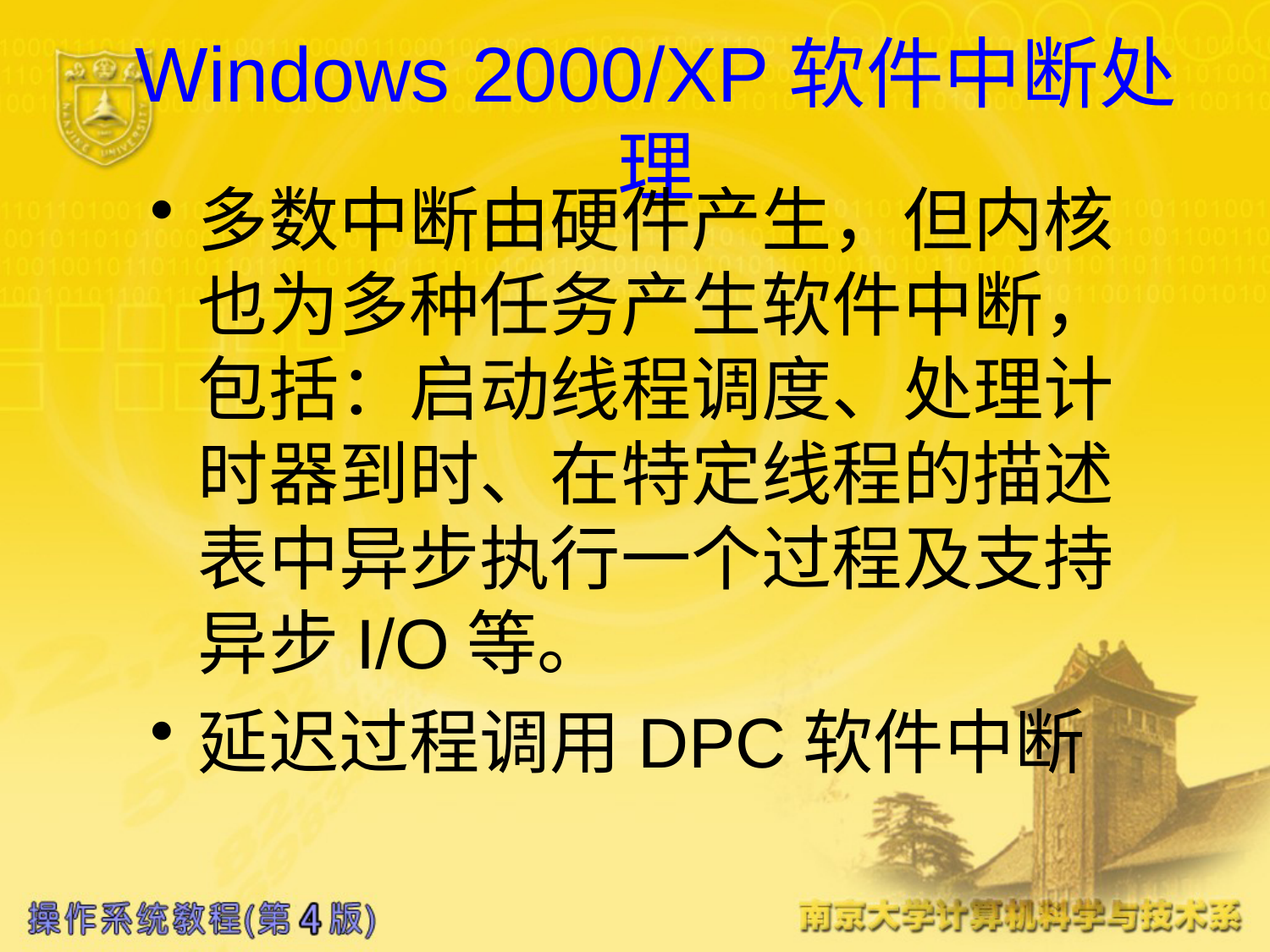

# Windows 2000/XP软件中断处理
多数中断由硬件产生，但内核也为多种任务产生软件中断，包括：启动线程调度、处理计时器到时、在特定线程的描述表中异步执行一个过程及支持异步I/O等。
延迟过程调用DPC软件中断